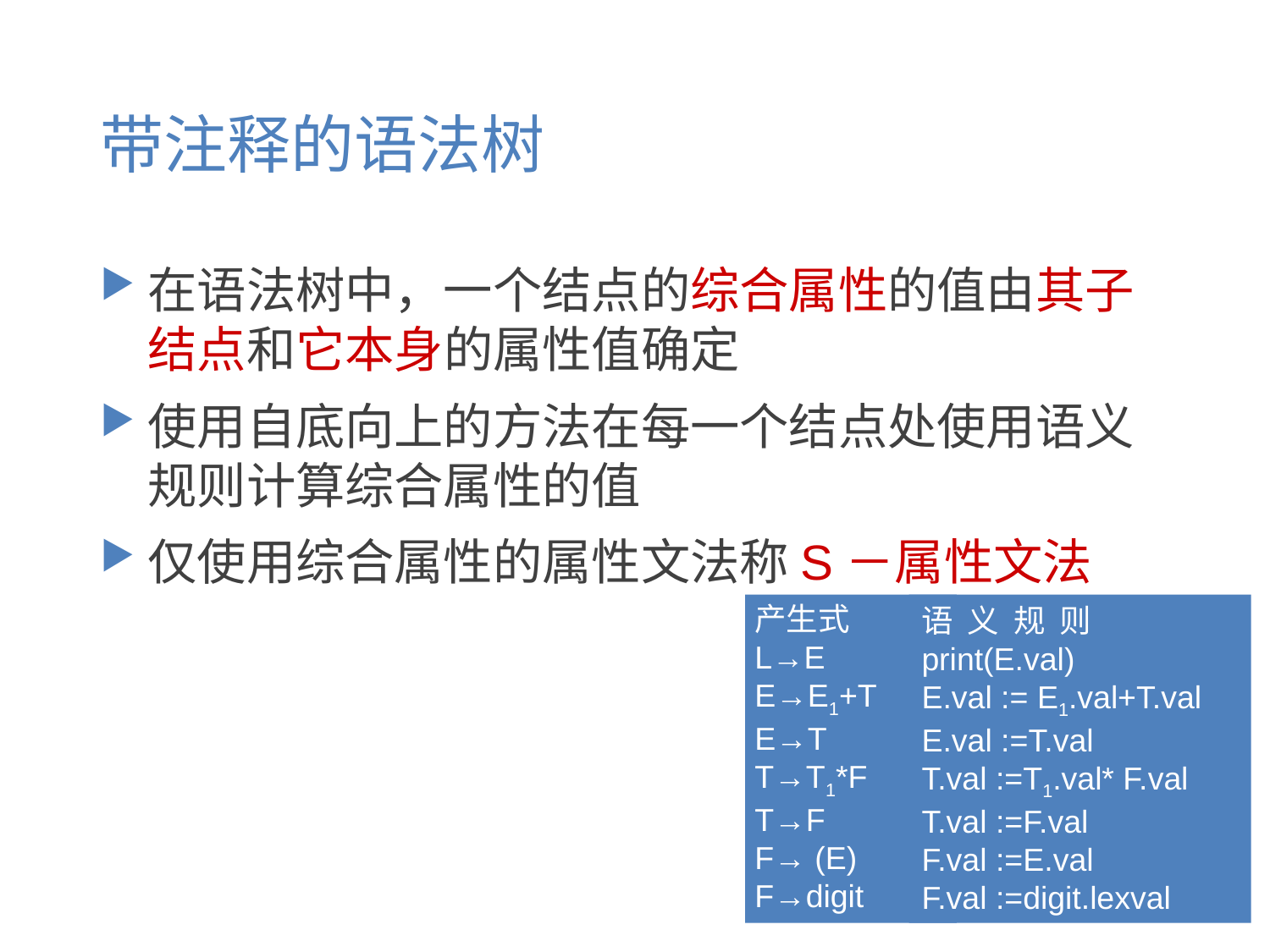

# 带注释的语法树
在语法树中，一个结点的综合属性的值由其子结点和它本身的属性值确定
使用自底向上的方法在每一个结点处使用语义规则计算综合属性的值
仅使用综合属性的属性文法称S－属性文法
产生式
L→E
E→E1+T
E→T
T→T1*F
T→F
F→ (E)
F→digit

语  义  规  则
print(E.val)
E.val := E1.val+T.val
E.val :=T.val
T.val :=T1.val* F.val
T.val :=F.val
F.val :=E.val
F.val :=digit.lexval